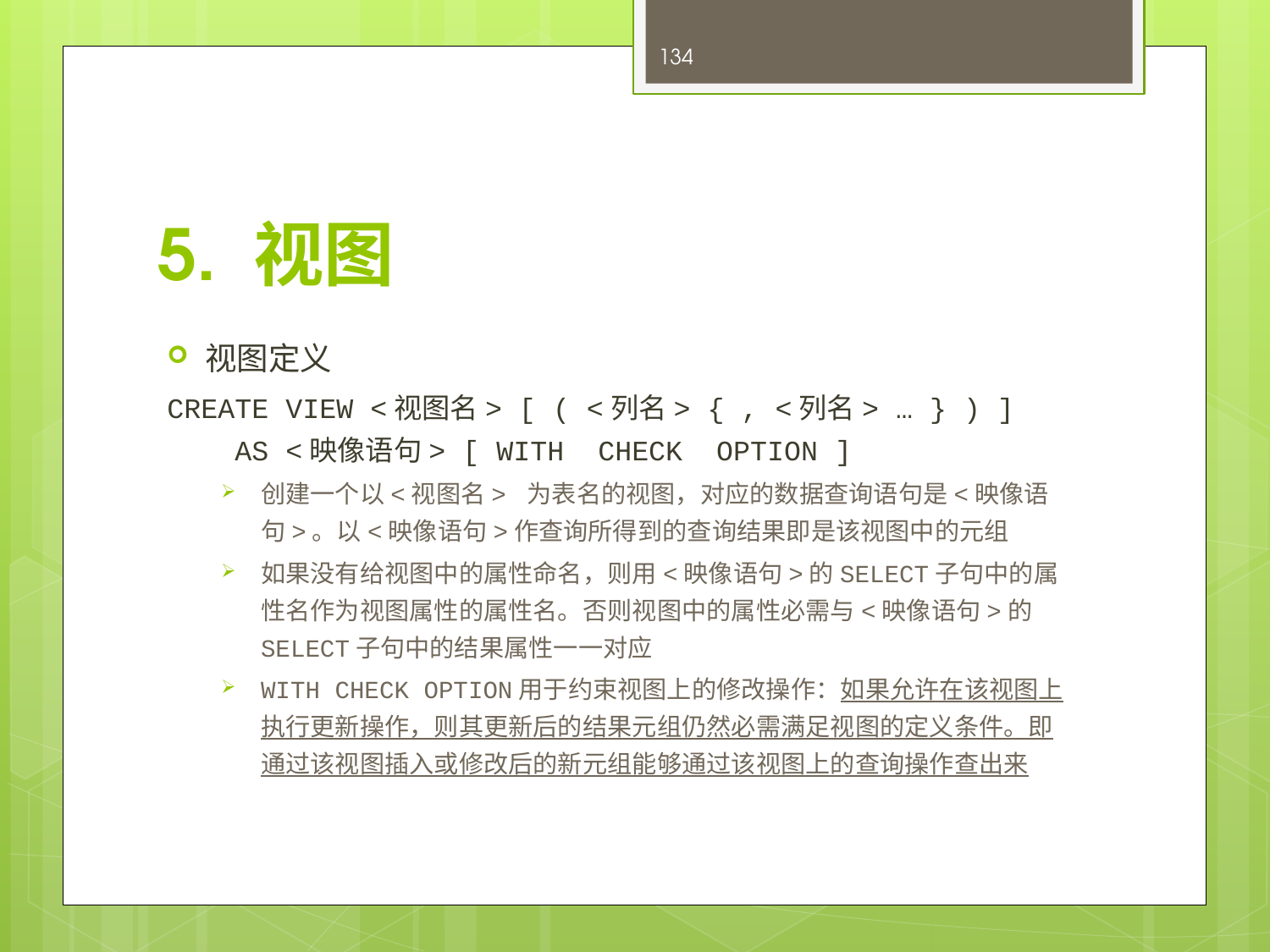

134
# 5. 视图
视图定义
CREATE VIEW <视图名> [ ( <列名> { , <列名> … } ) ]
    AS <映像语句> [ WITH  CHECK  OPTION ]
创建一个以<视图名> 为表名的视图，对应的数据查询语句是<映像语句>。以<映像语句>作查询所得到的查询结果即是该视图中的元组
如果没有给视图中的属性命名，则用<映像语句>的SELECT子句中的属性名作为视图属性的属性名。否则视图中的属性必需与<映像语句>的SELECT子句中的结果属性一一对应
WITH CHECK OPTION用于约束视图上的修改操作：如果允许在该视图上执行更新操作，则其更新后的结果元组仍然必需满足视图的定义条件。即通过该视图插入或修改后的新元组能够通过该视图上的查询操作查出来